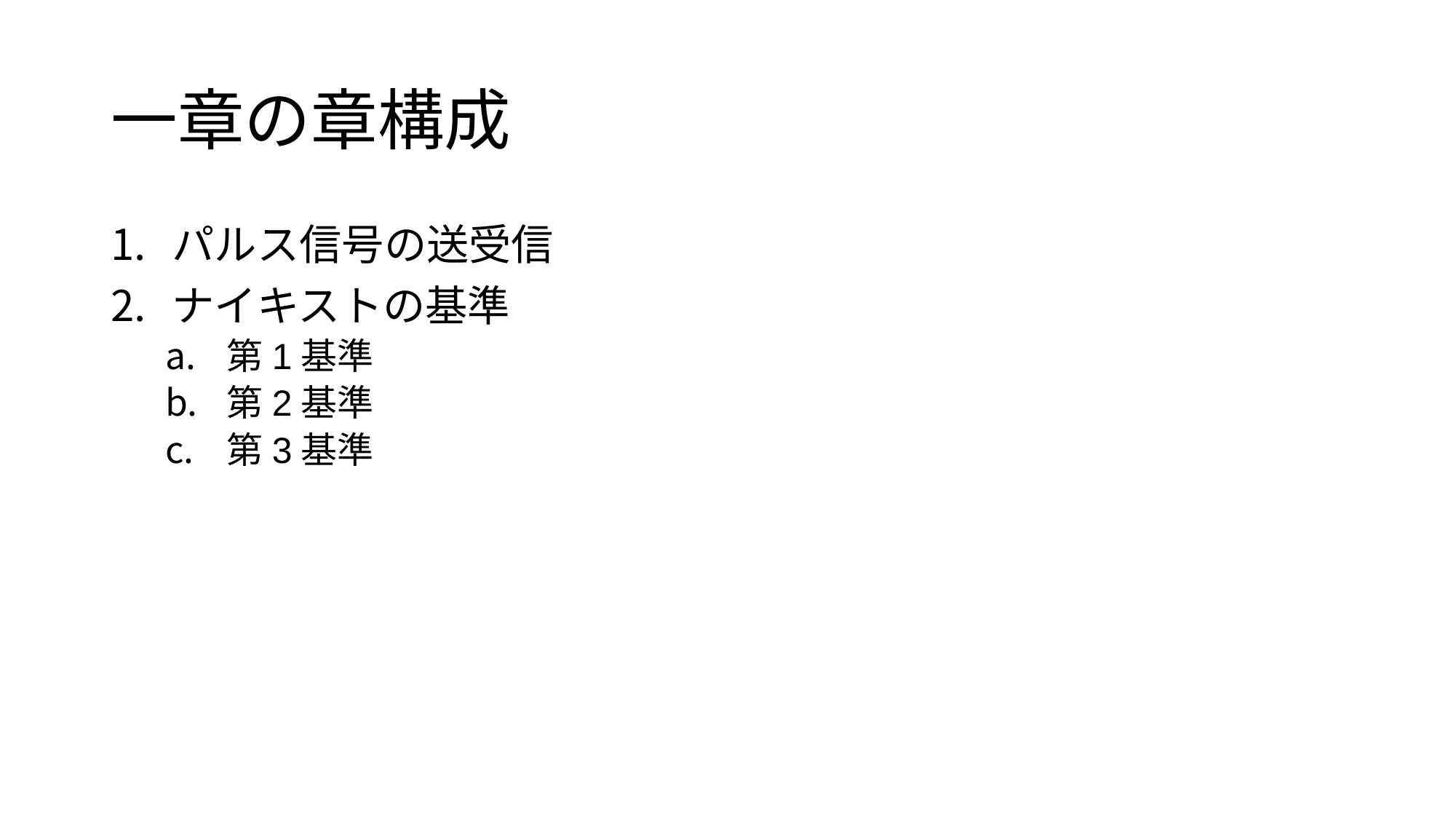

# 一章の章構成
パルス信号の送受信
ナイキストの基準
第1基準
第2基準
第3基準